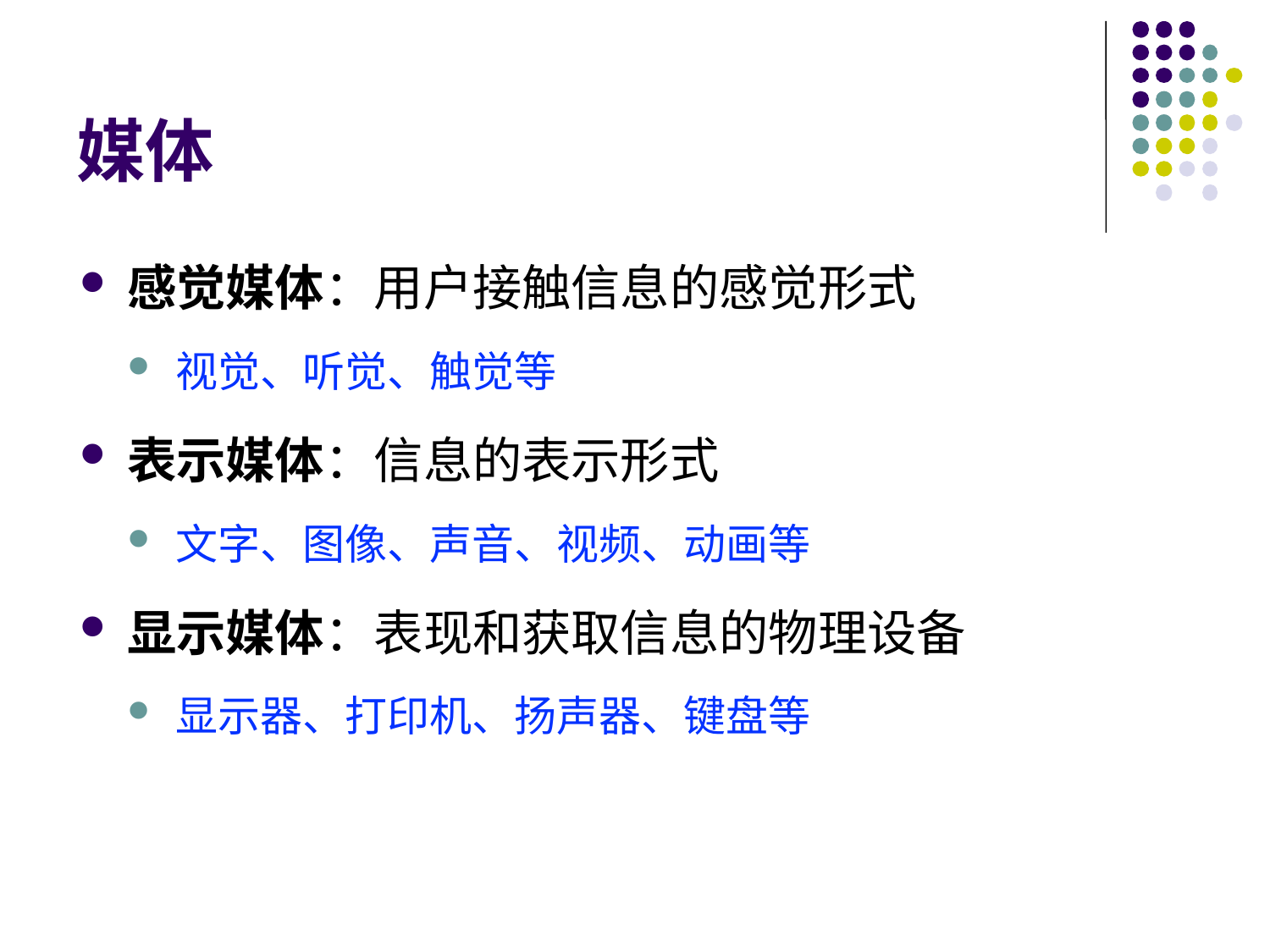

# 媒体
感觉媒体：用户接触信息的感觉形式
视觉、听觉、触觉等
表示媒体：信息的表示形式
文字、图像、声音、视频、动画等
显示媒体：表现和获取信息的物理设备
显示器、打印机、扬声器、键盘等